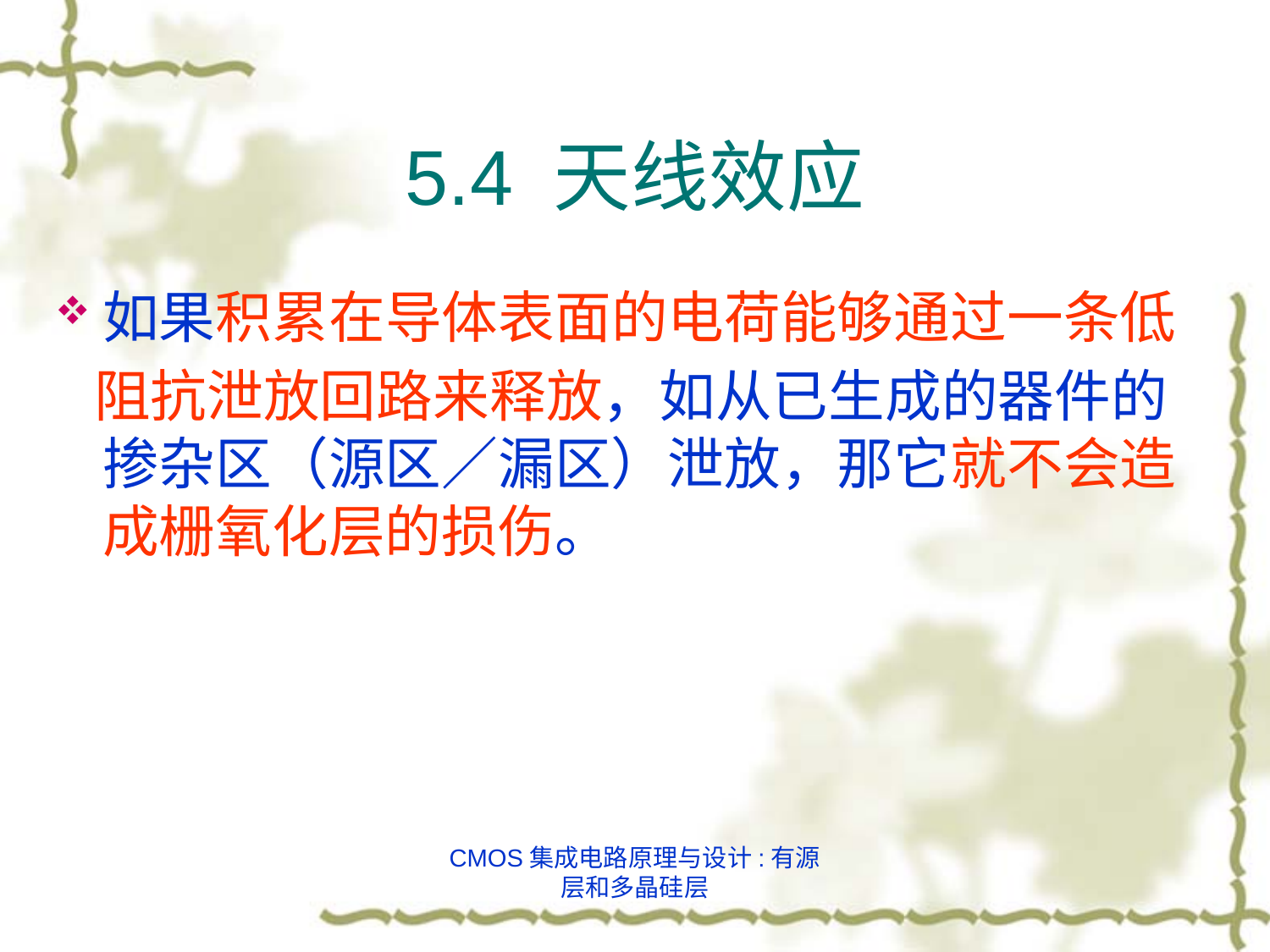

# 5.4 天线效应
如果积累在导体表面的电荷能够通过一条低
  阻抗泄放回路来释放，如从已生成的器件的掺杂区（源区／漏区）泄放，那它就不会造成栅氧化层的损伤。
CMOS集成电路原理与设计:有源层和多晶硅层
27